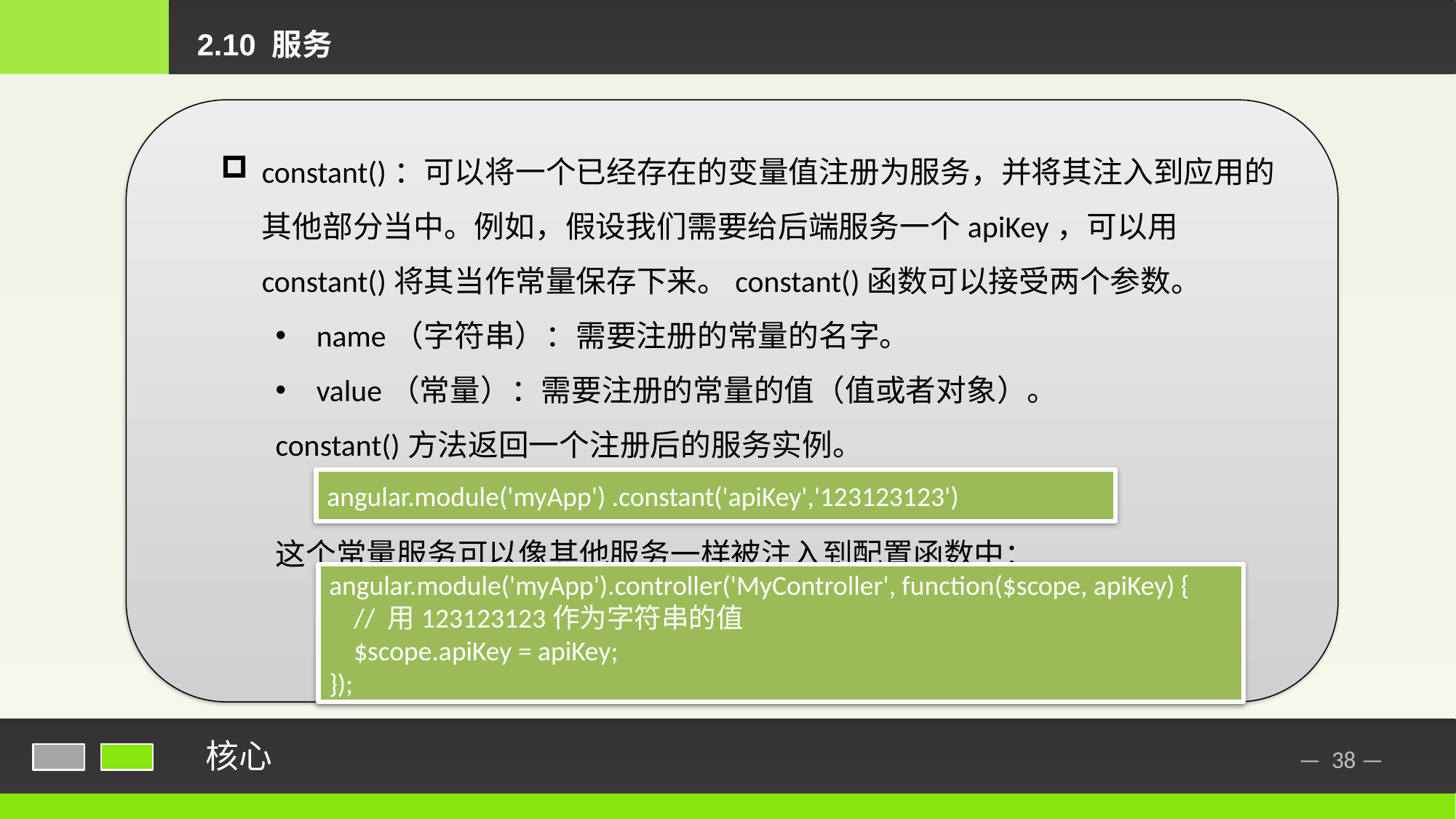

2.10 服务
constant()：可以将一个已经存在的变量值注册为服务，并将其注入到应用的其他部分当中。例如，假设我们需要给后端服务一个apiKey，可以用constant()将其当作常量保存下来。constant()函数可以接受两个参数。
name（字符串）：需要注册的常量的名字。
value（常量）：需要注册的常量的值（值或者对象）。
constant()方法返回一个注册后的服务实例。

这个常量服务可以像其他服务一样被注入到配置函数中：

angular.module('myApp') .constant('apiKey','123123123')
angular.module('myApp').controller('MyController', function($scope, apiKey) {
    // 用123123123作为字符串的值
    $scope.apiKey = apiKey;
});